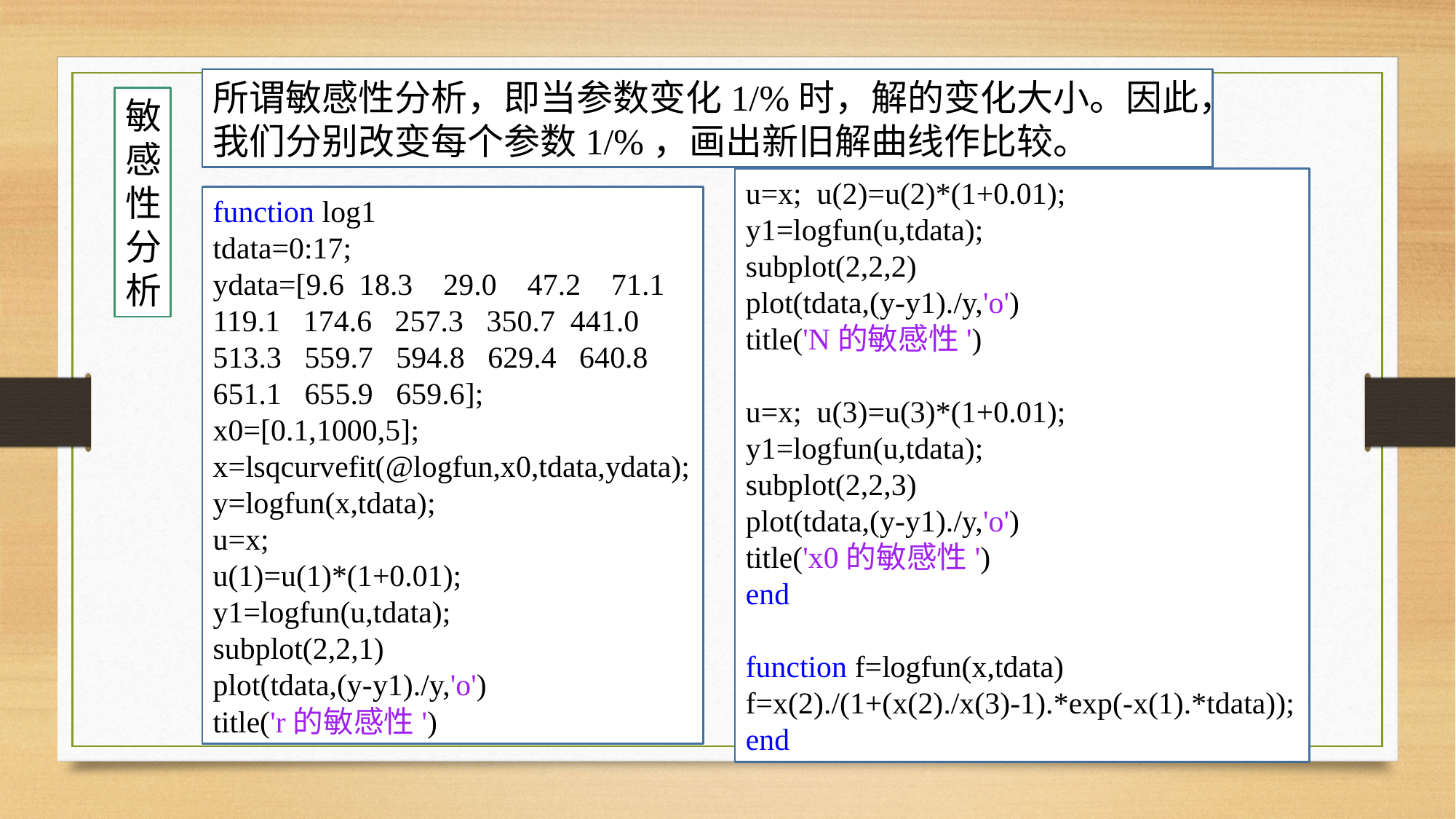

所谓敏感性分析，即当参数变化1/%时，解的变化大小。因此，我们分别改变每个参数1/%，画出新旧解曲线作比较。
敏感性分析
u=x;  u(2)=u(2)*(1+0.01);
y1=logfun(u,tdata);
subplot(2,2,2)
plot(tdata,(y-y1)./y,'o')
title('N的敏感性')

u=x;  u(3)=u(3)*(1+0.01);
y1=logfun(u,tdata);
subplot(2,2,3)
plot(tdata,(y-y1)./y,'o')
title('x0的敏感性')
end

function f=logfun(x,tdata)
f=x(2)./(1+(x(2)./x(3)-1).*exp(-x(1).*tdata));
end
function log1
tdata=0:17;
ydata=[9.6  18.3    29.0    47.2    71.1    119.1   174.6   257.3   350.7  441.0    513.3   559.7   594.8   629.4   640.8   651.1   655.9   659.6];
x0=[0.1,1000,5];
x=lsqcurvefit(@logfun,x0,tdata,ydata);
y=logfun(x,tdata);
u=x;
u(1)=u(1)*(1+0.01);
y1=logfun(u,tdata);
subplot(2,2,1)
plot(tdata,(y-y1)./y,'o')
title('r的敏感性')